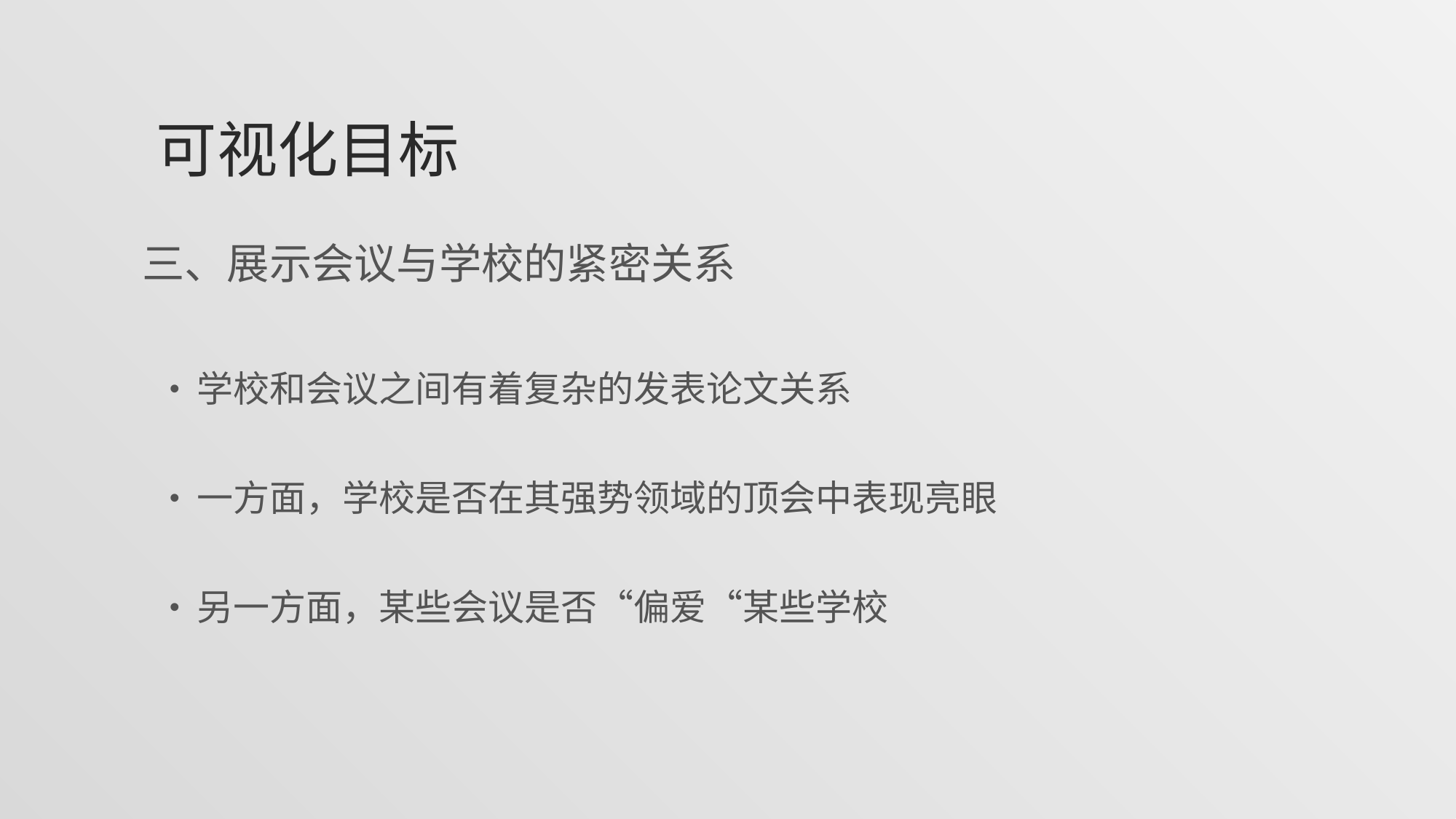

# 可视化目标
三、展示会议与学校的紧密关系

学校和会议之间有着复杂的发表论文关系

一方面，学校是否在其强势领域的顶会中表现亮眼

另一方面，某些会议是否“偏爱“某些学校